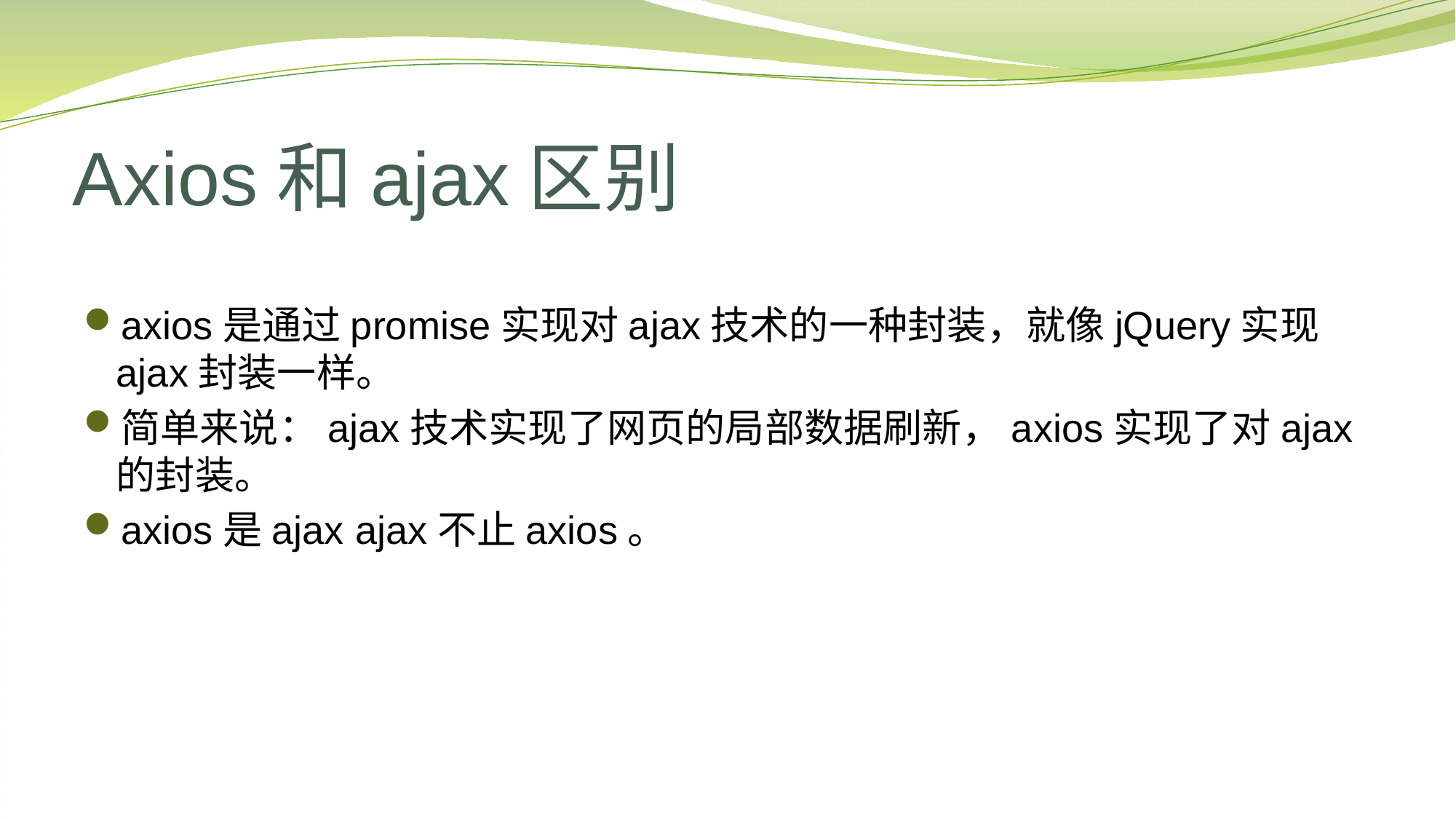

# Axios和ajax区别
axios是通过promise实现对ajax技术的一种封装，就像jQuery实现ajax封装一样。
简单来说：ajax技术实现了网页的局部数据刷新，axios实现了对ajax的封装。
axios是ajax ajax不止axios。